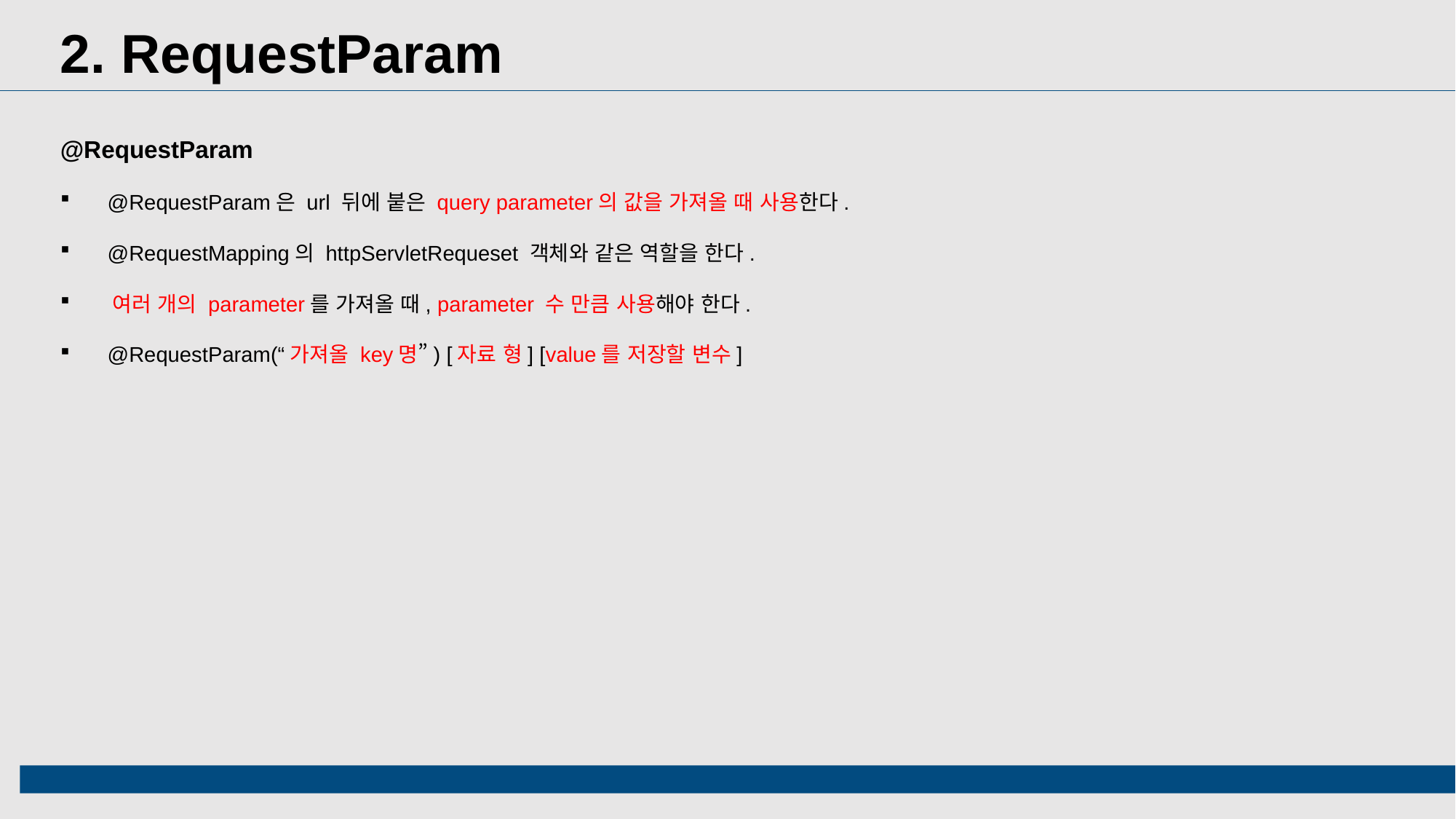

2. RequestParam
@RequestParam
 @RequestParam은 url 뒤에 붙은 query parameter의 값을 가져올 때 사용한다.
 @RequestMapping의 httpServletRequeset 객체와 같은 역할을 한다.
 여러 개의 parameter를 가져올 때, parameter 수 만큼 사용해야 한다.
 @RequestParam(“가져올 key명”) [자료 형] [value를 저장할 변수]